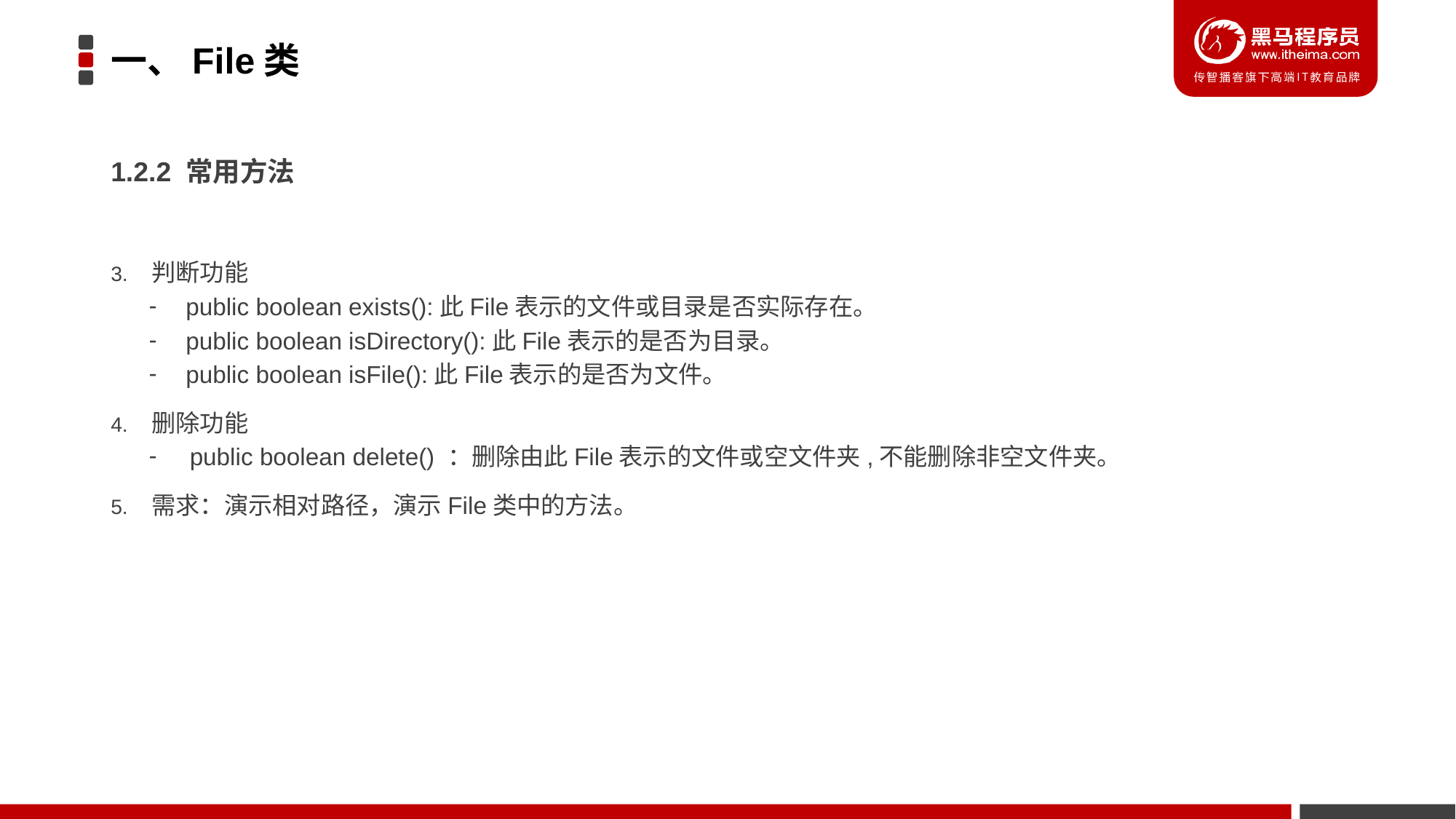

# 一、File类
1.2.2 常用方法
判断功能
public boolean exists():此File表示的文件或目录是否实际存在。
public boolean isDirectory():此File表示的是否为目录。
public boolean isFile():此File表示的是否为文件。
删除功能
public boolean delete() ：删除由此File表示的文件或空文件夹,不能删除非空文件夹。
需求：演示相对路径，演示File类中的方法。